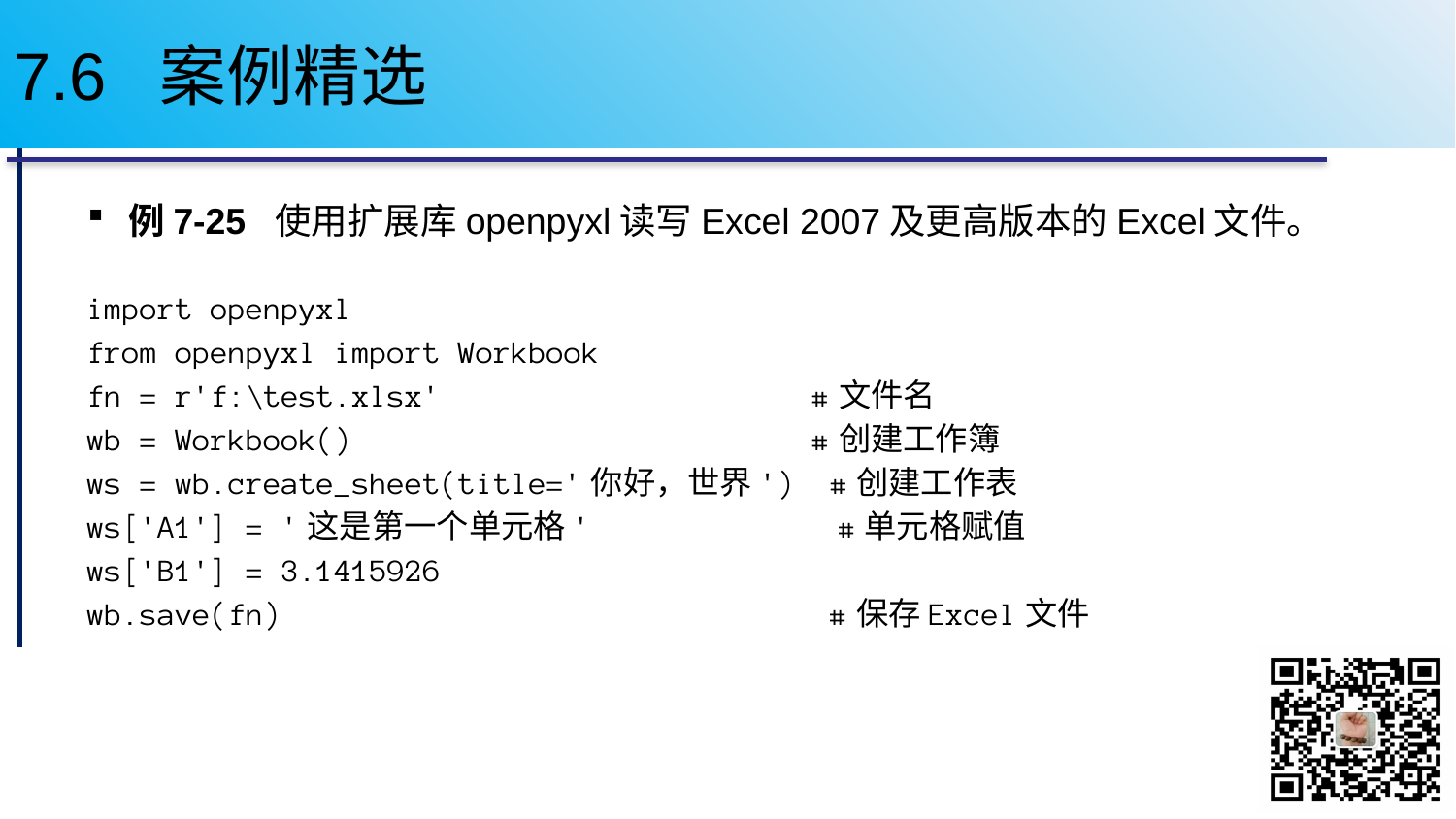

# 7.6  案例精选
例7-25  使用扩展库openpyxl读写Excel 2007及更高版本的Excel文件。

import openpyxl
from openpyxl import Workbook
fn = r'f:\test.xlsx'                     #文件名
wb = Workbook()                          #创建工作簿
ws = wb.create_sheet(title='你好，世界')  #创建工作表
ws['A1'] = '这是第一个单元格'              #单元格赋值
ws['B1'] = 3.1415926
wb.save(fn)                               #保存Excel文件